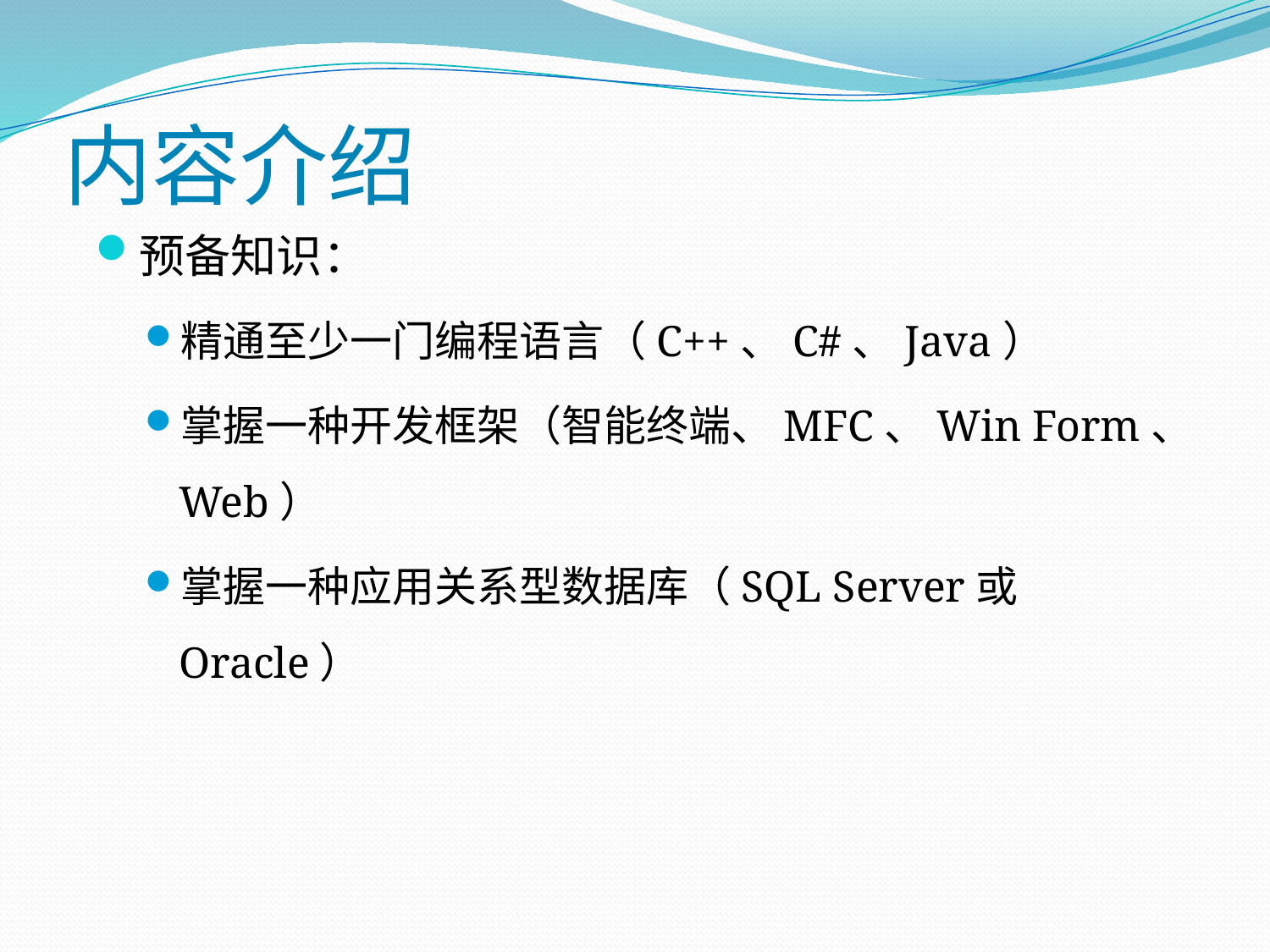

# 内容介绍
预备知识：
精通至少一门编程语言（C++、C#、Java）
掌握一种开发框架（智能终端、MFC、Win Form、Web）
掌握一种应用关系型数据库（SQL Server或Oracle）